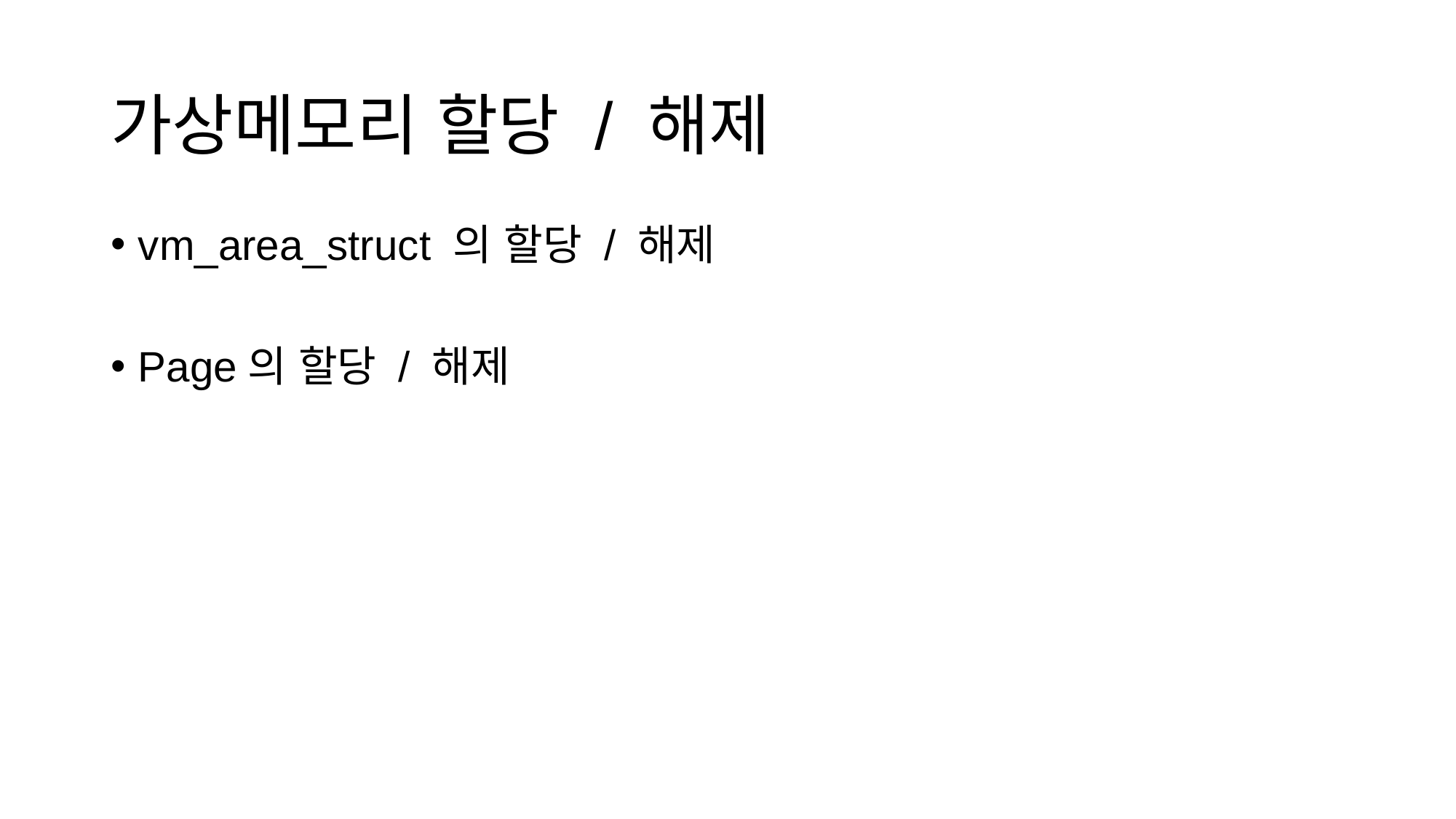

# 가상메모리 할당 / 해제
vm_area_struct 의 할당 / 해제

Page의 할당 / 해제